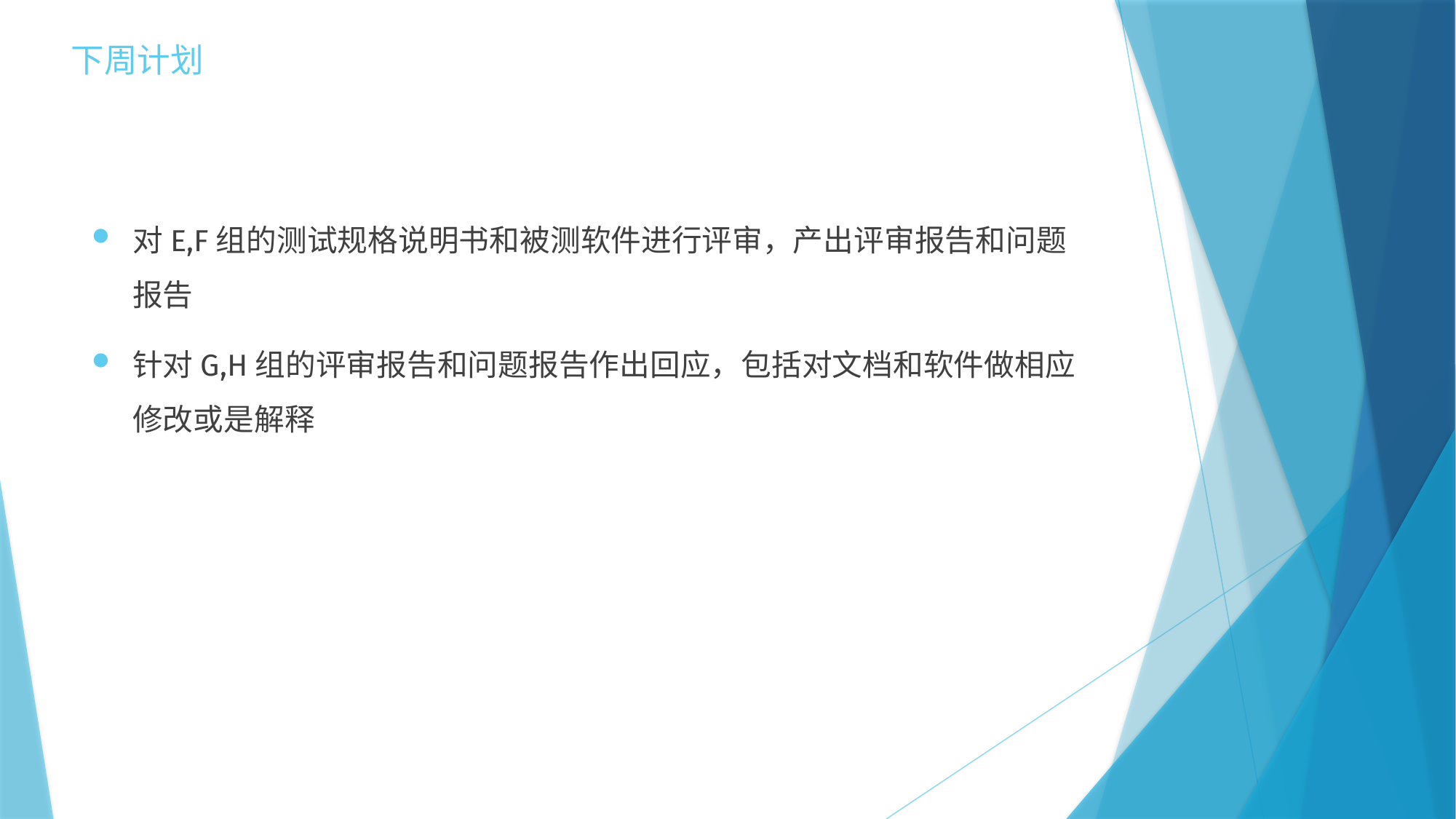

# 下周计划
对E,F组的测试规格说明书和被测软件进行评审，产出评审报告和问题报告
针对G,H组的评审报告和问题报告作出回应，包括对文档和软件做相应修改或是解释